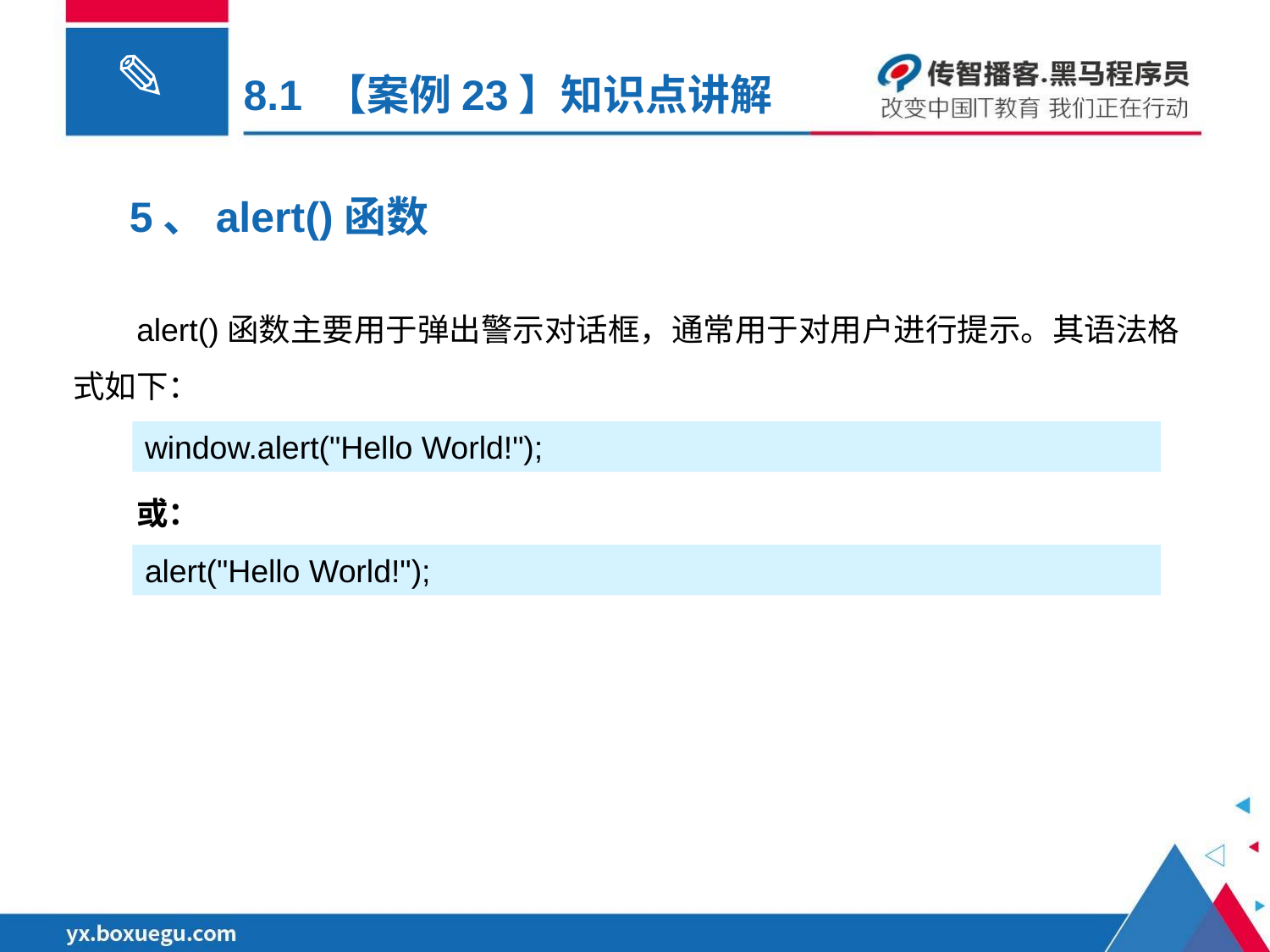

# 8.1 【案例23】知识点讲解
5、alert()函数
alert()函数主要用于弹出警示对话框，通常用于对用户进行提示。其语法格式如下：
或：
或：
window.alert("Hello World!");
alert("Hello World!");